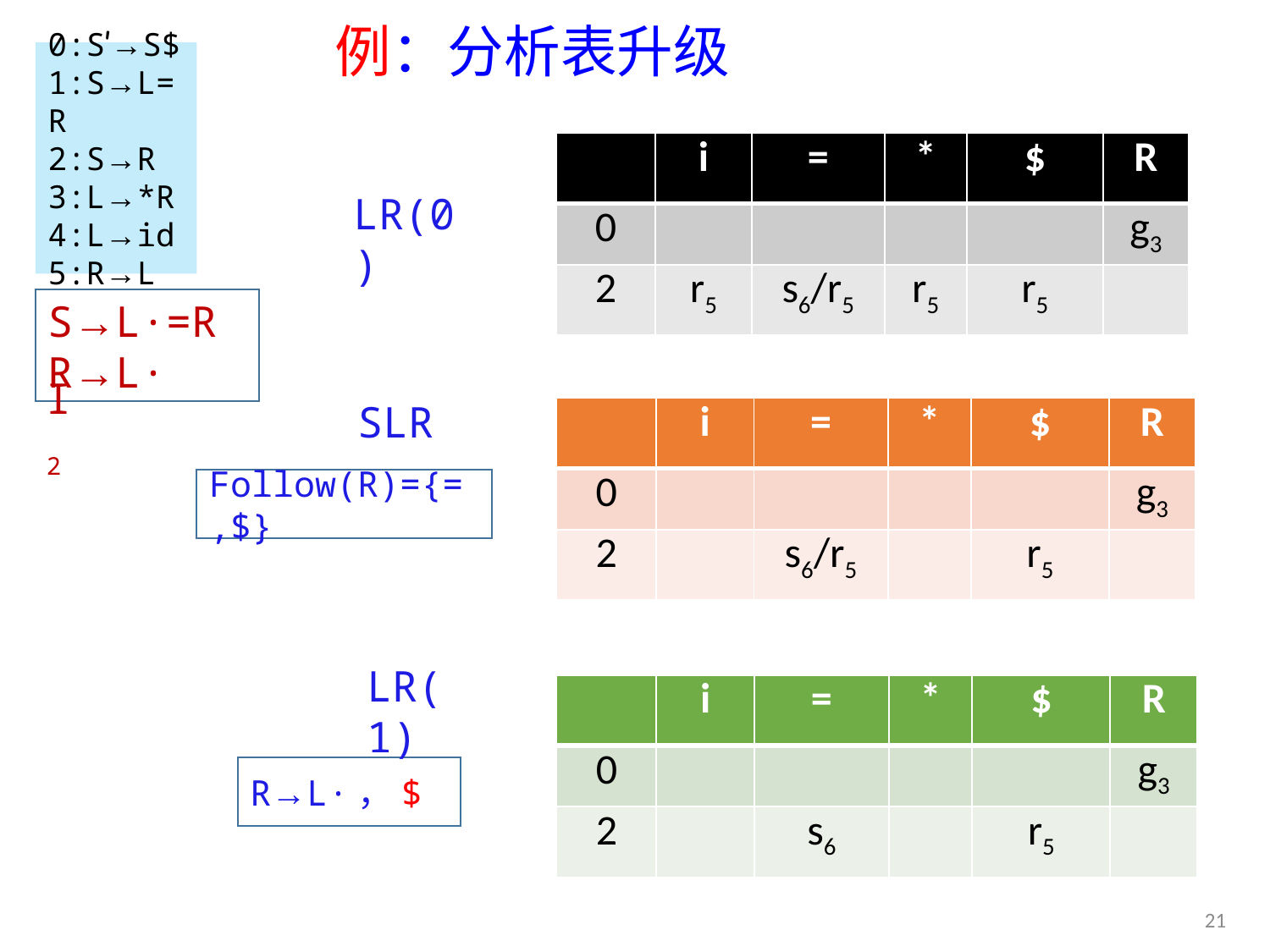

# 例：分析表升级
0:S’→S$
1:S→L=R
2:S→R
3:L→*R
4:L→id
5:R→L
|  | i | = | \* | $ | R |
| --- | --- | --- | --- | --- | --- |
| 0 |  |  |  |  | g3 |
| 2 | r5 | s6/r5 | r5 | r5 |  |
LR(0)
S→L·=R
R→L·
SLR
I2
|  | i | = | \* | $ | R |
| --- | --- | --- | --- | --- | --- |
| 0 |  |  |  |  | g3 |
| 2 |  | s6/r5 |  | r5 |  |
Follow(R)={=,$}
LR(1)
|  | i | = | \* | $ | R |
| --- | --- | --- | --- | --- | --- |
| 0 |  |  |  |  | g3 |
| 2 |  | s6 |  | r5 |  |
R→L·，$
21